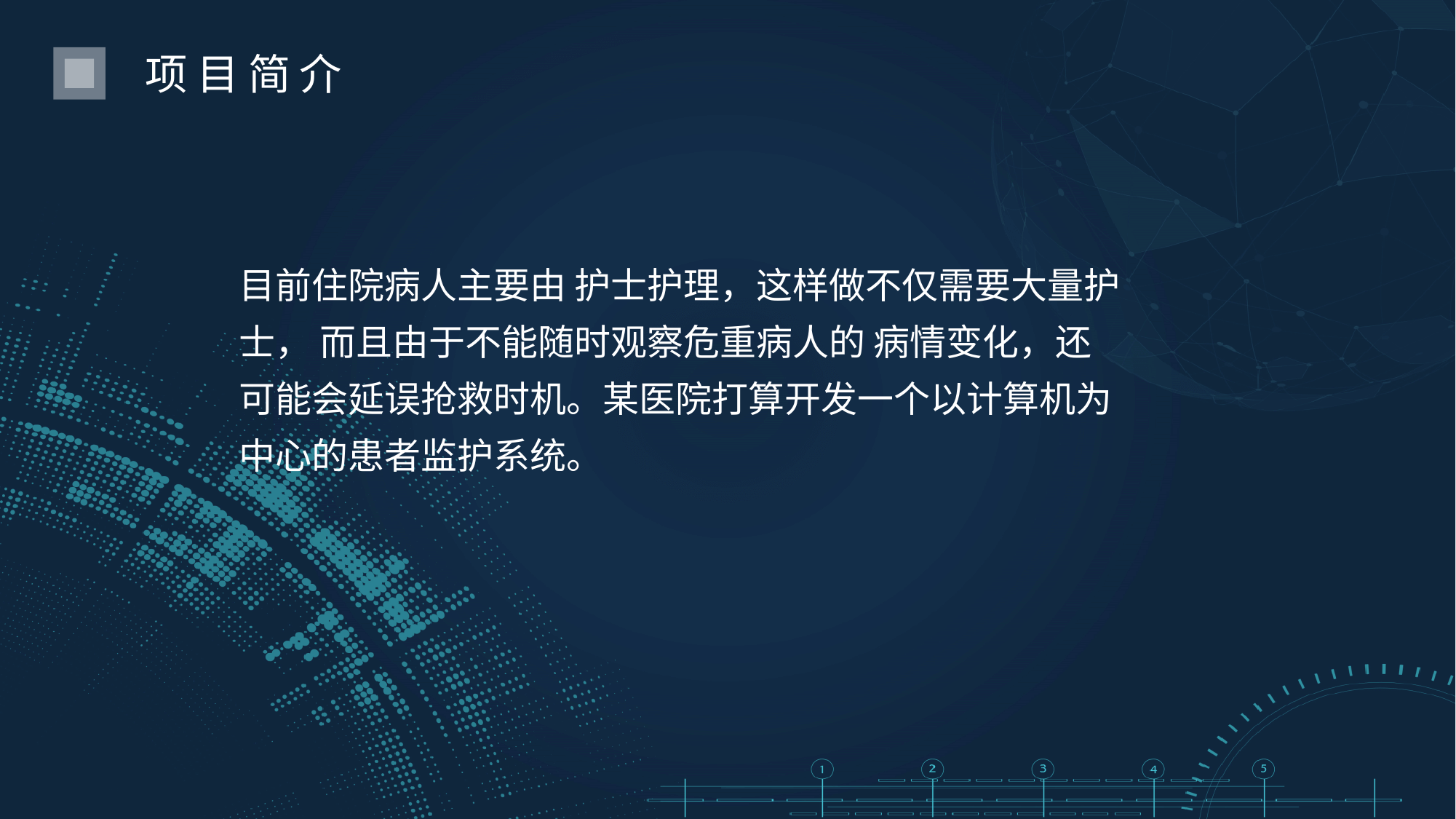

项目简介

目前住院病人主要由 护士护理，这样做不仅需要大量护士， 而且由于不能随时观察危重病人的 病情变化，还可能会延误抢救时机。某医院打算开发一个以计算机为中心的患者监护系统。